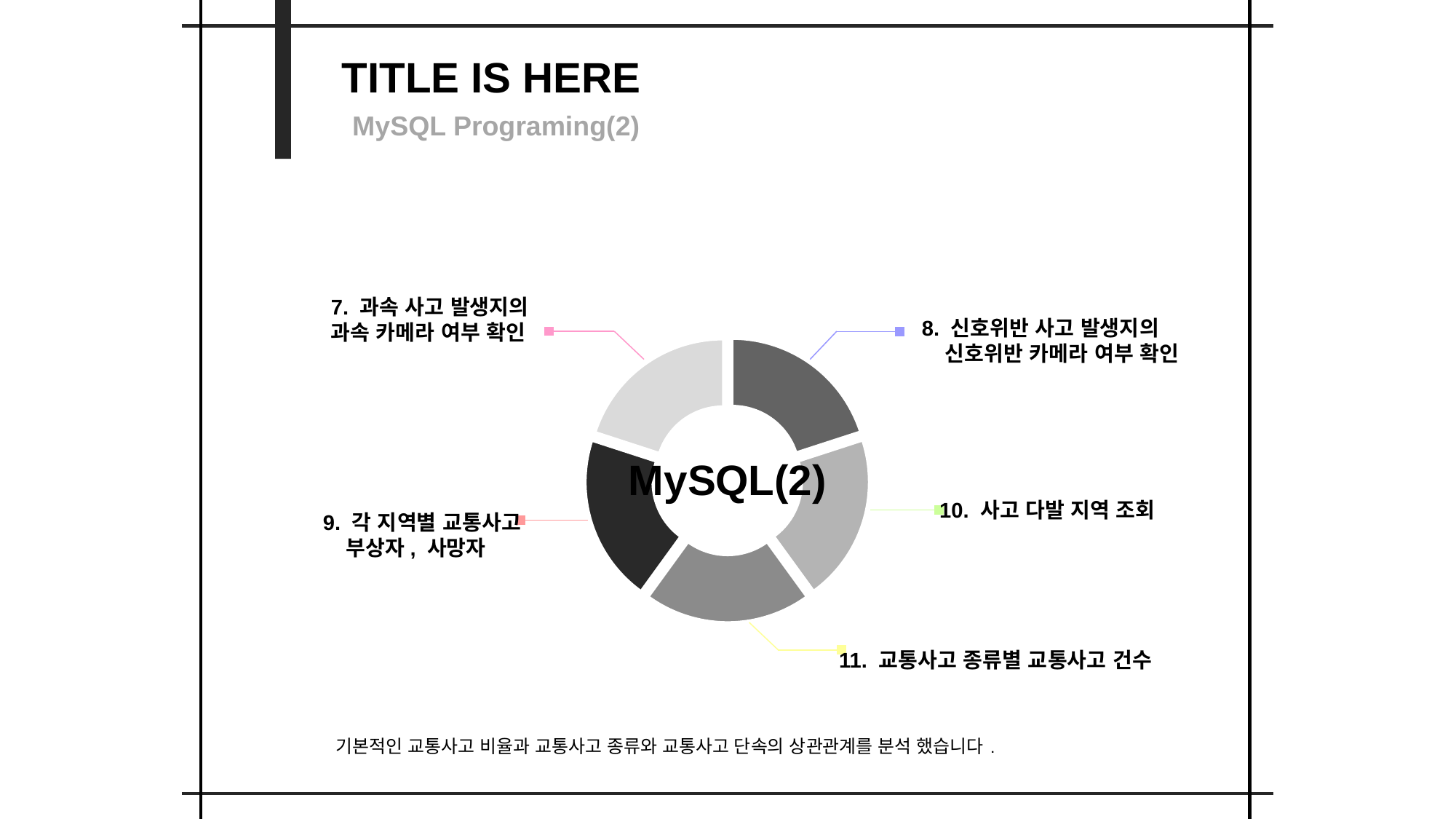

TITLE IS HERE
MySQL Programing(2)
7. 과속 사고 발생지의
과속 카메라 여부 확인
8. 신호위반 사고 발생지의
   신호위반 카메라 여부 확인

### Chart

| Category | 판매 |
|---|---|
| 1분기 | 17.0 |
| 2분기 | 17.0 |
| 3분기 | 17.0 |
| 4분기 | 17.0 |
| 5분기 | 17.0 |
MySQL(2)
10. 사고 다발 지역 조회
9. 각 지역별 교통사고
   부상자, 사망자

11. 교통사고 종류별 교통사고 건수

기본적인 교통사고 비율과 교통사고 종류와 교통사고 단속의 상관관계를 분석 했습니다.